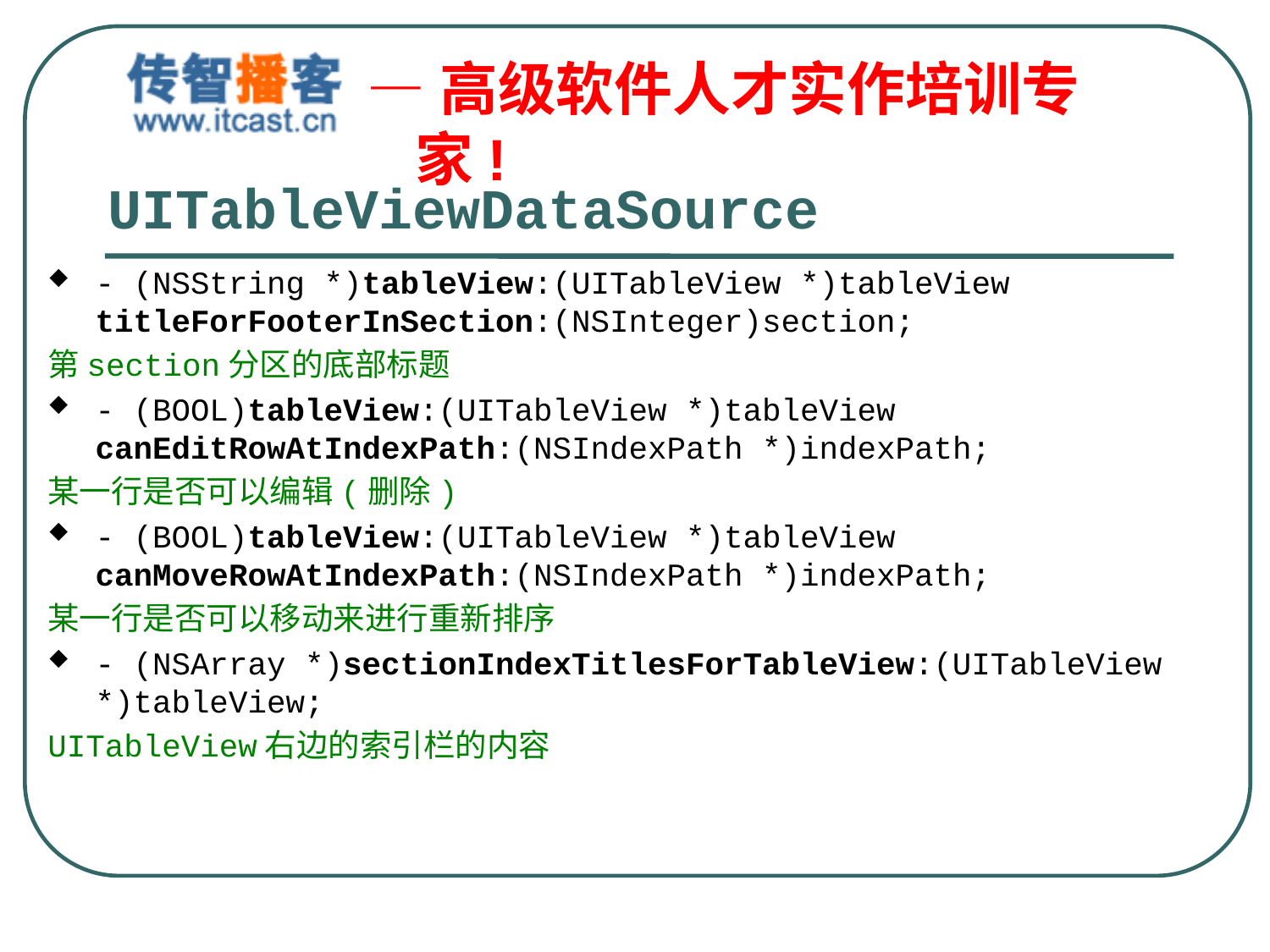

# UITableViewDataSource
- (NSString *)tableView:(UITableView *)tableView titleForFooterInSection:(NSInteger)section;
第section分区的底部标题
- (BOOL)tableView:(UITableView *)tableView canEditRowAtIndexPath:(NSIndexPath *)indexPath;
某一行是否可以编辑(删除)
- (BOOL)tableView:(UITableView *)tableView canMoveRowAtIndexPath:(NSIndexPath *)indexPath;
某一行是否可以移动来进行重新排序
- (NSArray *)sectionIndexTitlesForTableView:(UITableView *)tableView;
UITableView右边的索引栏的内容